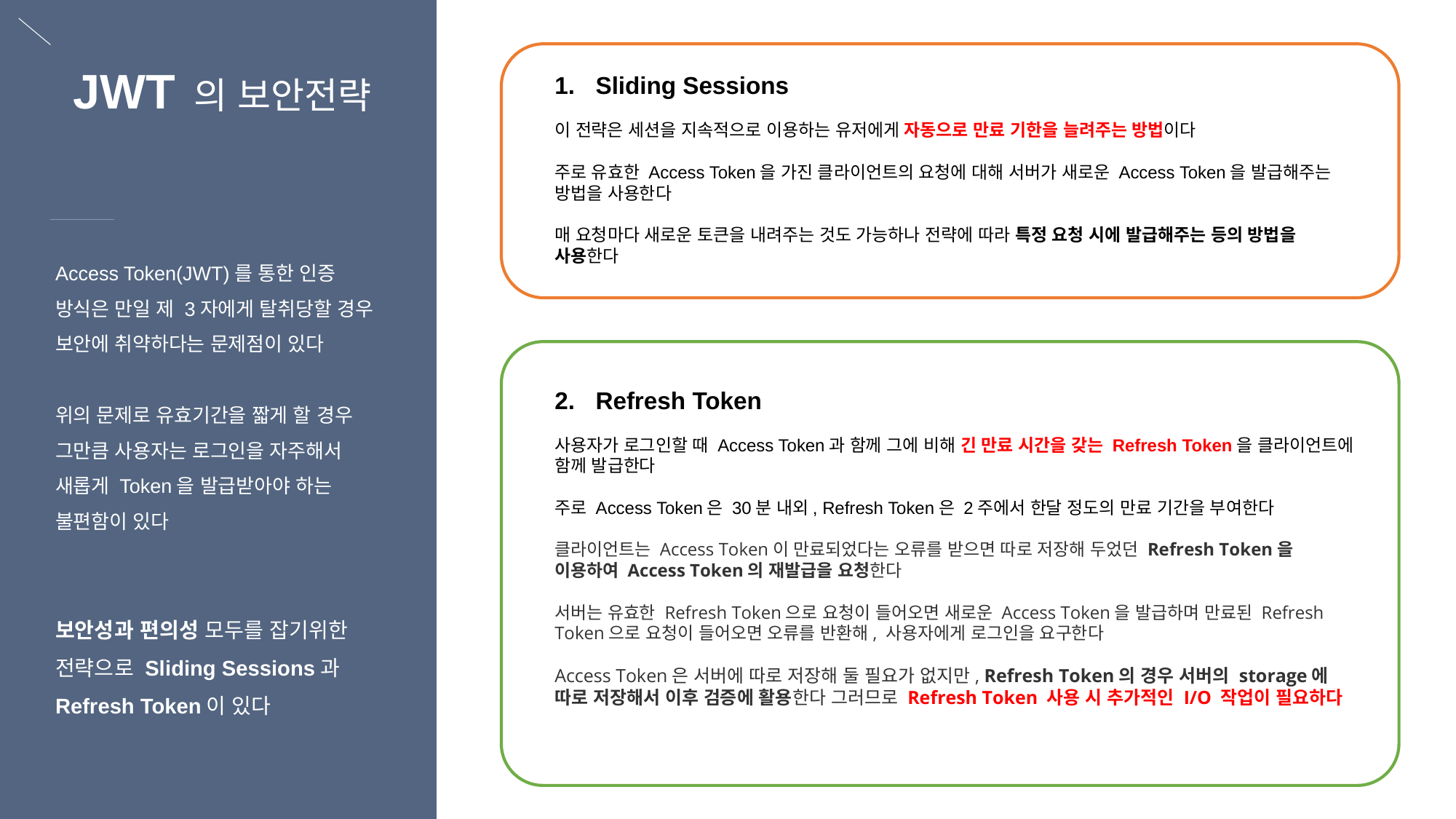

JWT 의 보안전략
Sliding Sessions

이 전략은 세션을 지속적으로 이용하는 유저에게 자동으로 만료 기한을 늘려주는 방법이다

주로 유효한 Access Token을 가진 클라이언트의 요청에 대해 서버가 새로운 Access Token을 발급해주는 방법을 사용한다

매 요청마다 새로운 토큰을 내려주는 것도 가능하나 전략에 따라 특정 요청 시에 발급해주는 등의 방법을 사용한다

Access Token(JWT)를 통한 인증 방식은 만일 제 3자에게 탈취당할 경우 보안에 취약하다는 문제점이 있다

위의 문제로 유효기간을 짧게 할 경우 그만큼 사용자는 로그인을 자주해서 새롭게 Token을 발급받아야 하는 불편함이 있다

보안성과 편의성 모두를 잡기위한 전략으로 Sliding Sessions과 Refresh Token이 있다

Refresh Token

사용자가 로그인할 때 Access Token과 함께 그에 비해 긴 만료 시간을 갖는 Refresh Token을 클라이언트에 함께 발급한다

주로 Access Token은 30분 내외, Refresh Token은 2주에서 한달 정도의 만료 기간을 부여한다

클라이언트는 Access Token이 만료되었다는 오류를 받으면 따로 저장해 두었던 Refresh Token을 이용하여 Access Token의 재발급을 요청한다

서버는 유효한 Refresh Token으로 요청이 들어오면 새로운 Access Token을 발급하며 만료된 Refresh Token으로 요청이 들어오면 오류를 반환해, 사용자에게 로그인을 요구한다

Access Token은 서버에 따로 저장해 둘 필요가 없지만, Refresh Token의 경우 서버의 storage에 따로 저장해서 이후 검증에 활용한다 그러므로 Refresh Token 사용 시 추가적인 I/O 작업이 필요하다